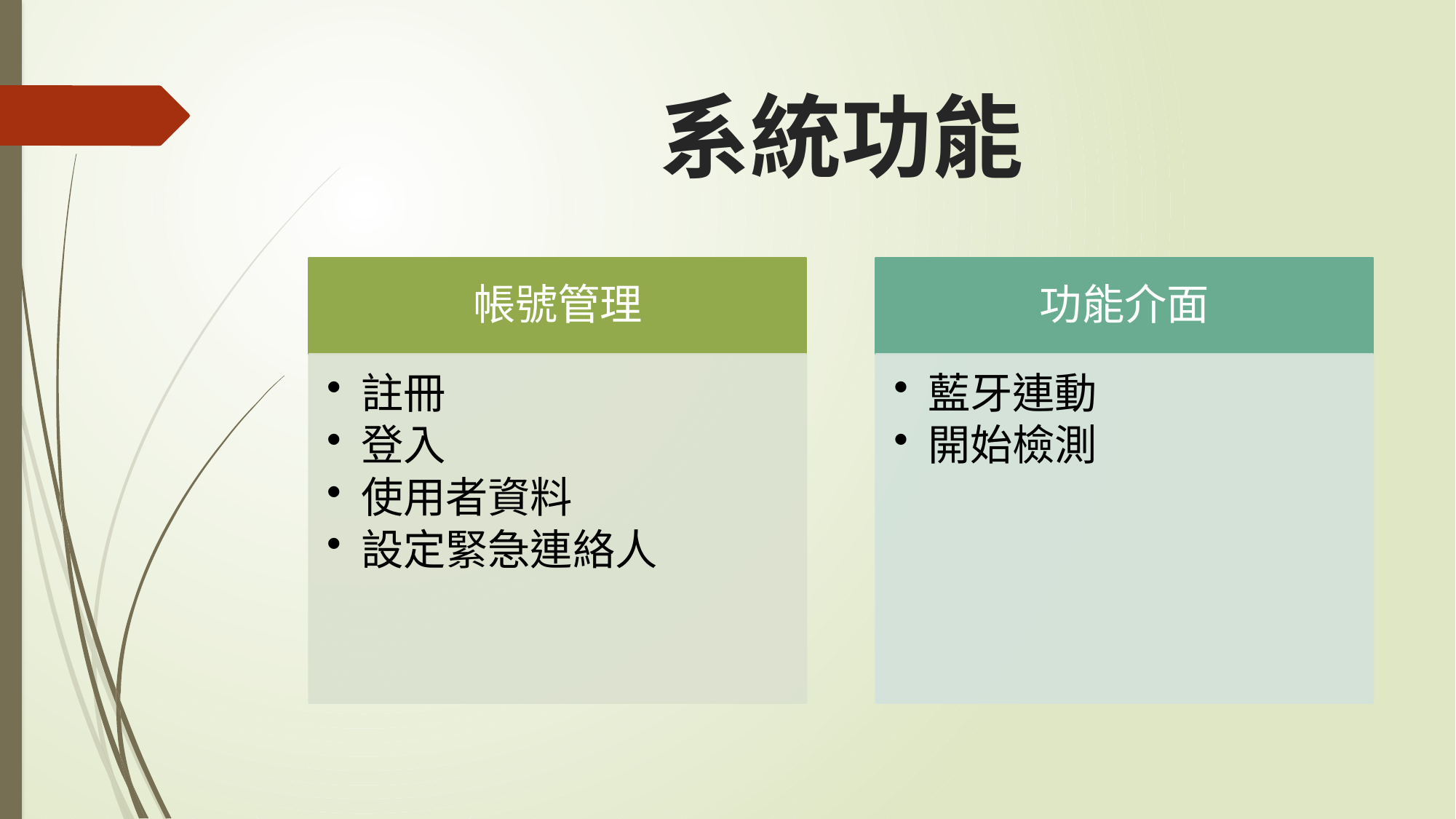

# 系統功能
帳號管理
註冊
登入
使用者資料
設定緊急連絡人
功能介面
藍牙連動
開始檢測